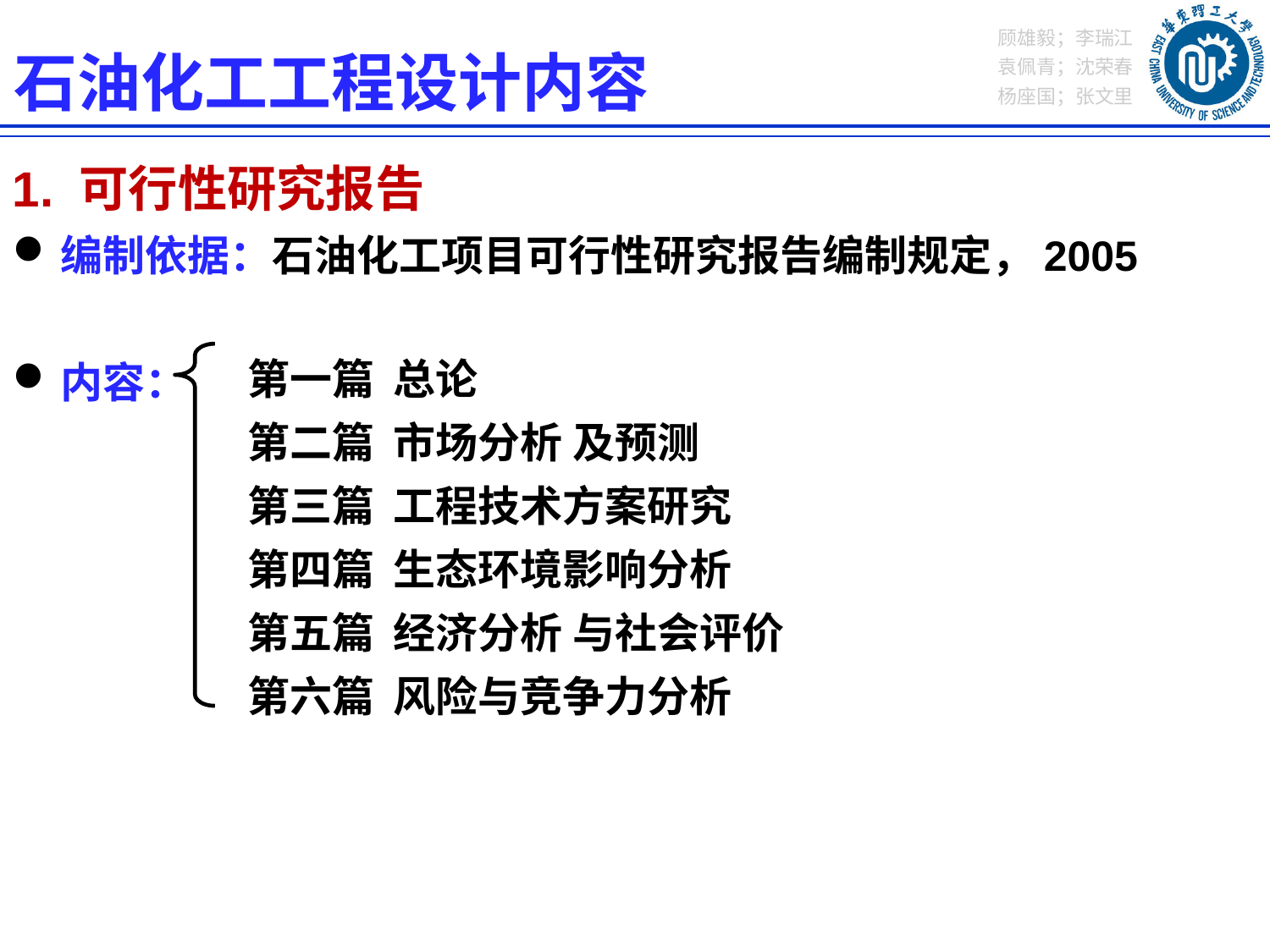

石油化工工程设计内容
1. 可行性研究报告
编制依据：石油化工项目可行性研究报告编制规定，2005

内容：

第一篇  总论
第二篇  市场分析 及预测
第三篇  工程技术方案研究
第四篇  生态环境影响分析
第五篇  经济分析 与社会评价
第六篇  风险与竞争力分析